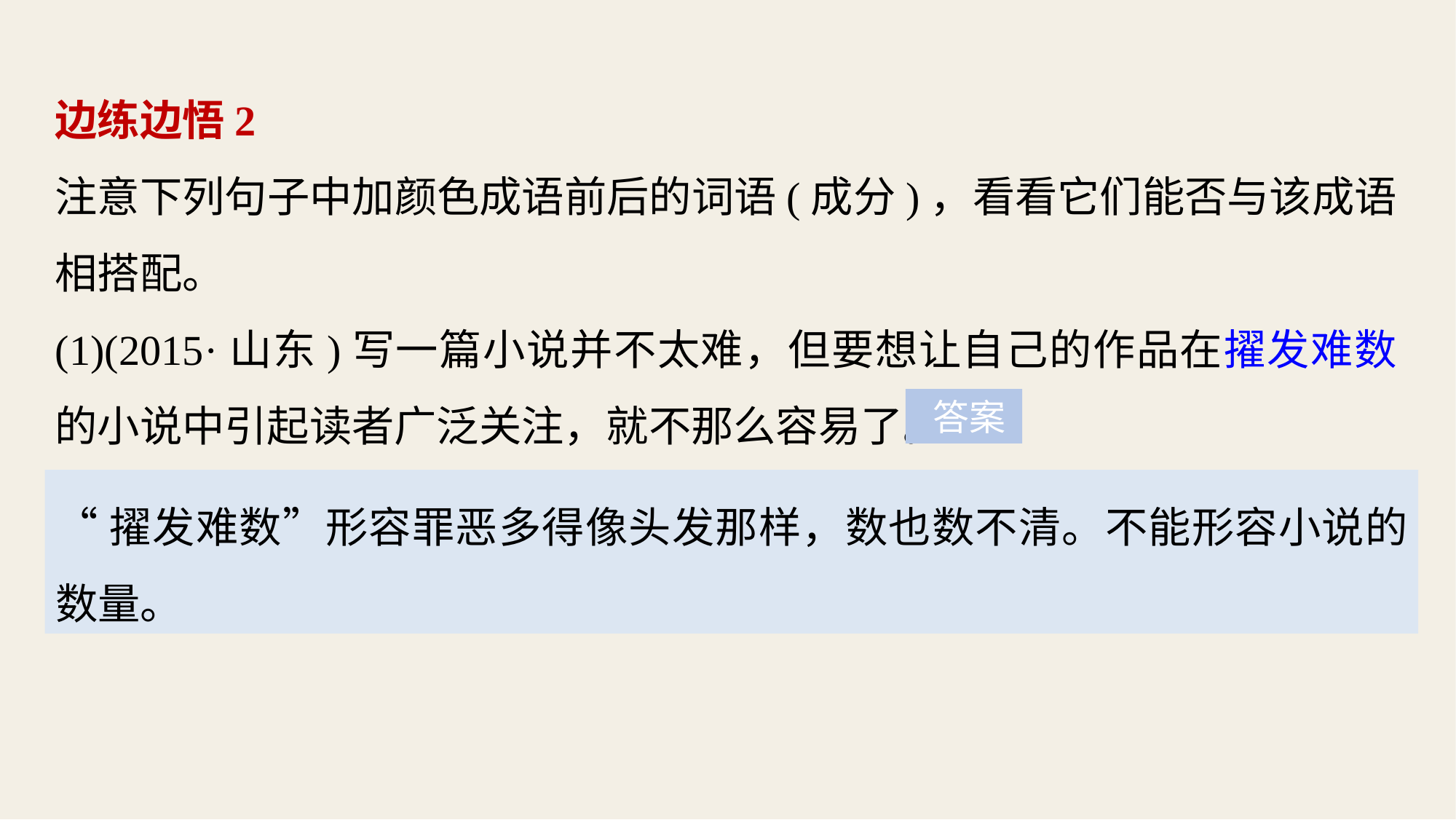

边练边悟2
注意下列句子中加颜色成语前后的词语(成分)，看看它们能否与该成语相搭配。
(1)(2015·山东)写一篇小说并不太难，但要想让自己的作品在擢发难数的小说中引起读者广泛关注，就不那么容易了。
 答案
“擢发难数”形容罪恶多得像头发那样，数也数不清。不能形容小说的数量。